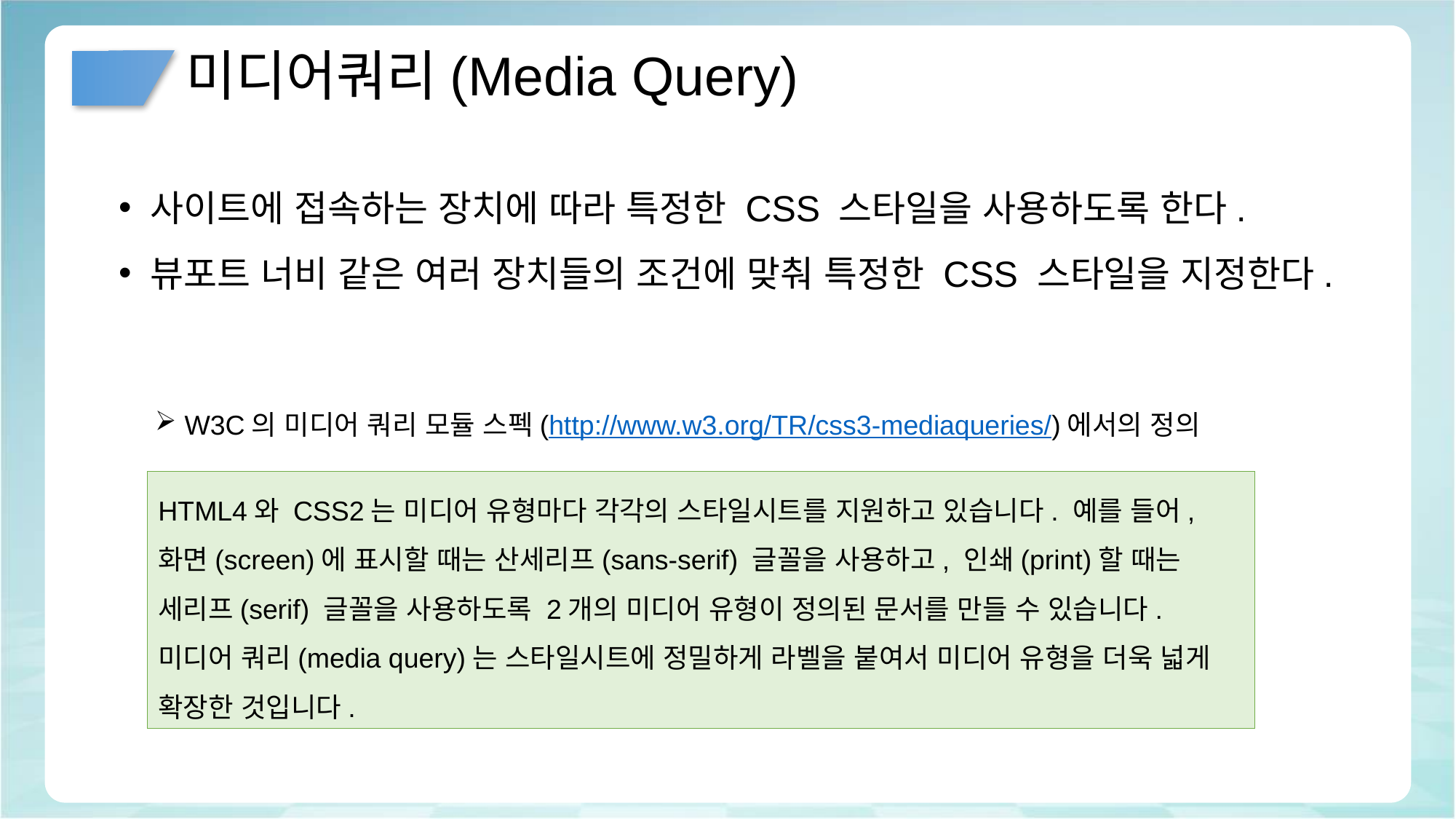

# 미디어쿼리(Media Query)
 사이트에 접속하는 장치에 따라 특정한 CSS 스타일을 사용하도록 한다.
 뷰포트 너비 같은 여러 장치들의 조건에 맞춰 특정한 CSS 스타일을 지정한다.
 W3C의 미디어 쿼리 모듈 스펙(http://www.w3.org/TR/css3-mediaqueries/)에서의 정의
HTML4와 CSS2는 미디어 유형마다 각각의 스타일시트를 지원하고 있습니다. 예를 들어, 화면(screen)에 표시할 때는 산세리프(sans-serif) 글꼴을 사용하고, 인쇄(print)할 때는 세리프(serif) 글꼴을 사용하도록 2개의 미디어 유형이 정의된 문서를 만들 수 있습니다. 미디어 쿼리(media query)는 스타일시트에 정밀하게 라벨을 붙여서 미디어 유형을 더욱 넓게 확장한 것입니다.